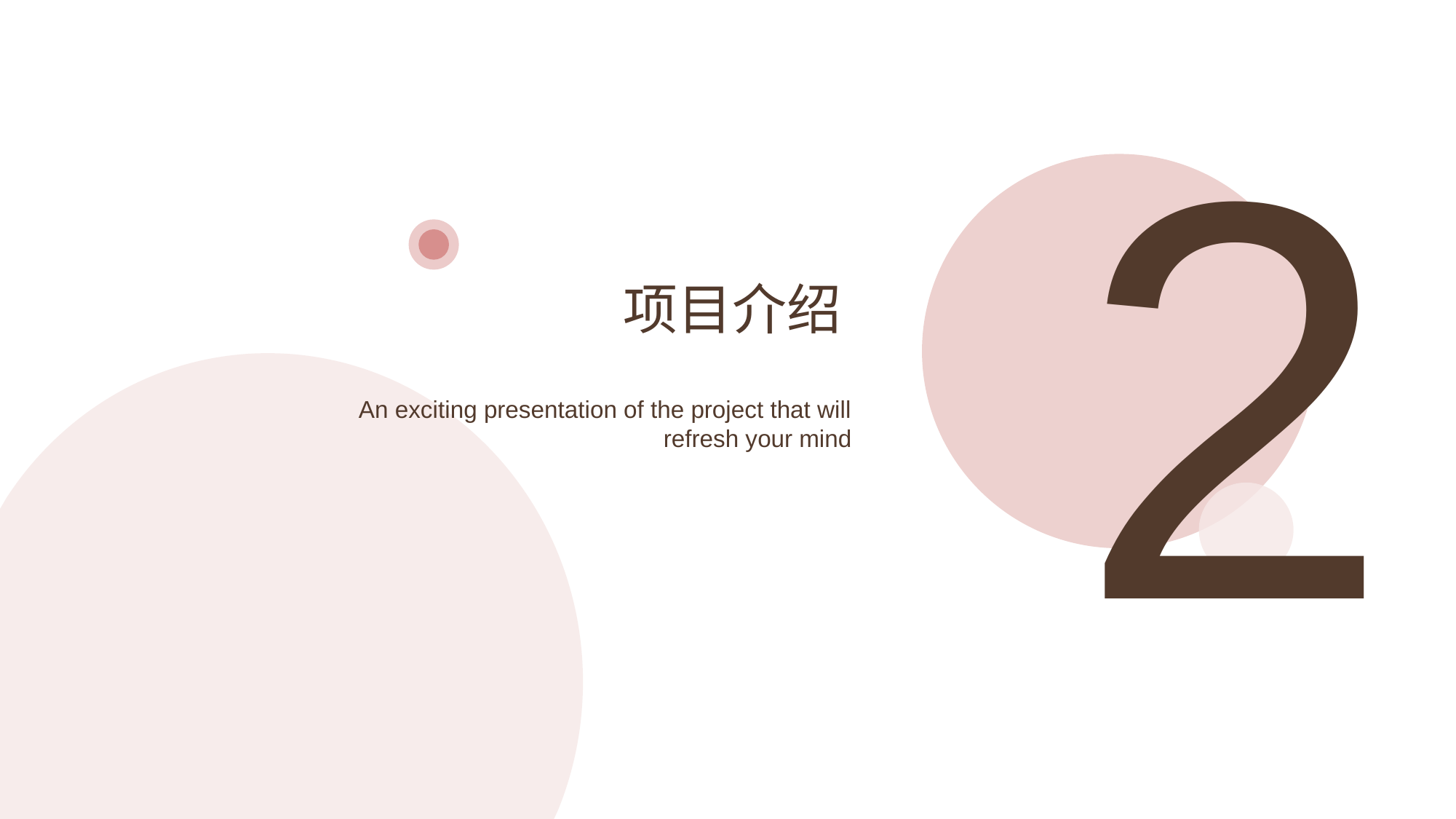

2

项目介绍

An exciting presentation of the project that will refresh your mind